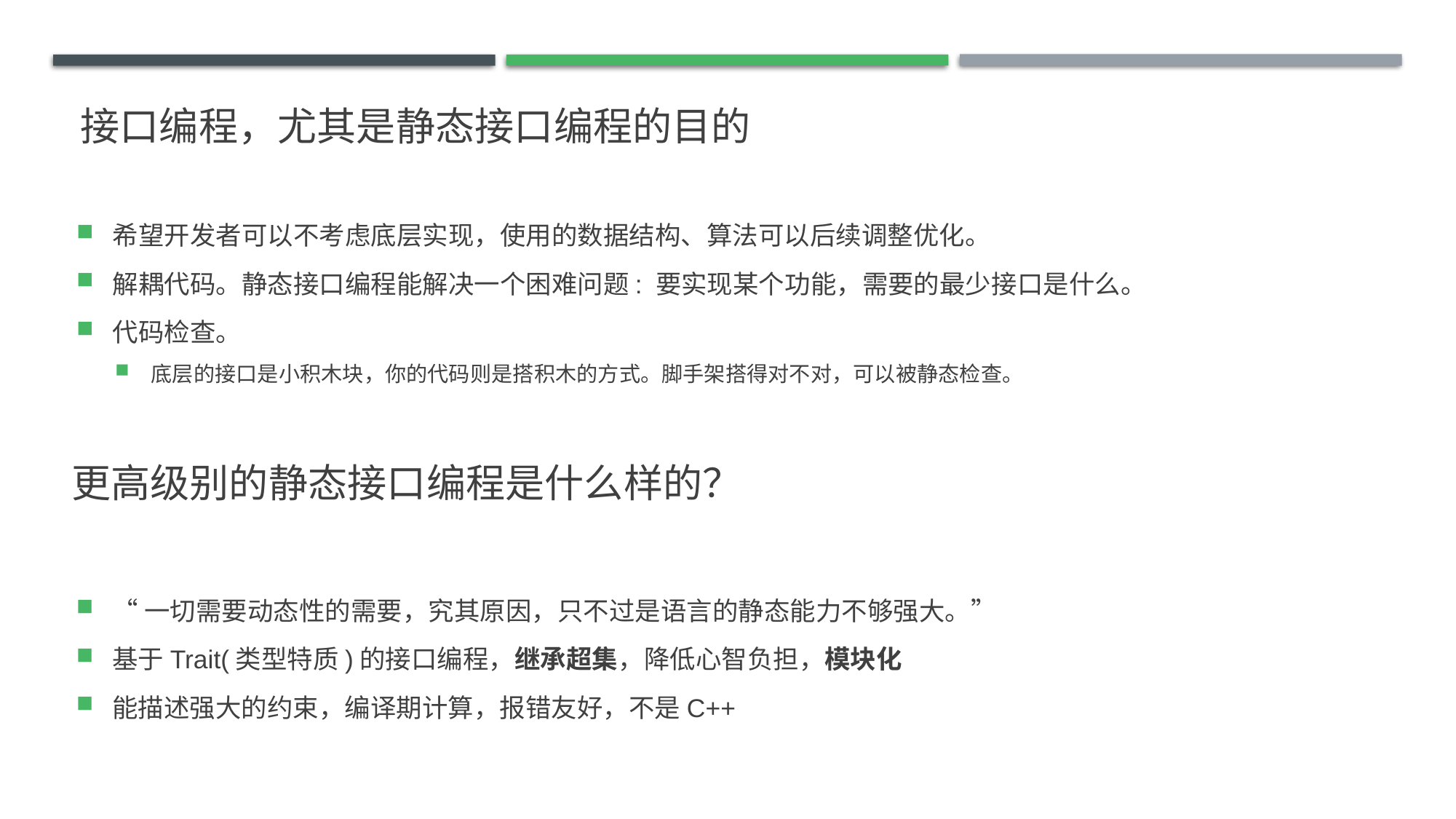

# 接口编程，尤其是静态接口编程的目的
希望开发者可以不考虑底层实现，使用的数据结构、算法可以后续调整优化。
解耦代码。静态接口编程能解决一个困难问题: 要实现某个功能，需要的最少接口是什么。
代码检查。
底层的接口是小积木块，你的代码则是搭积木的方式。脚手架搭得对不对，可以被静态检查。

更高级别的静态接口编程是什么样的？
“一切需要动态性的需要，究其原因，只不过是语言的静态能力不够强大。”
基于Trait(类型特质)的接口编程，继承超集，降低心智负担，模块化
能描述强大的约束，编译期计算，报错友好，不是C++